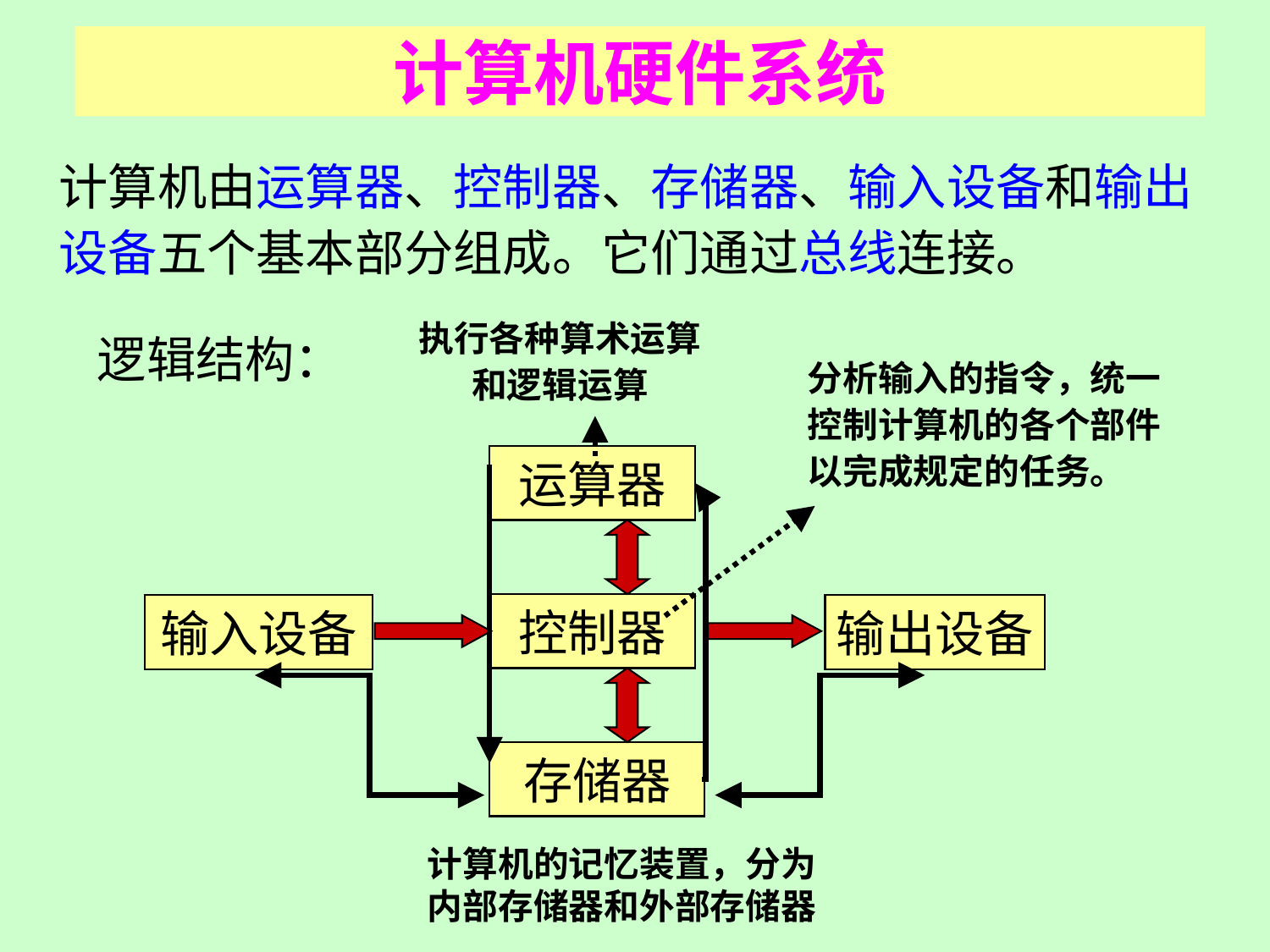

# 计算机硬件系统
计算机由运算器、控制器、存储器、输入设备和输出设备五个基本部分组成。它们通过总线连接。
执行各种算术运算和逻辑运算
逻辑结构：
分析输入的指令，统一控制计算机的各个部件以完成规定的任务。

运算器

控制器
输入设备
输出设备

存储器

计算机的记忆装置，分为内部存储器和外部存储器
3